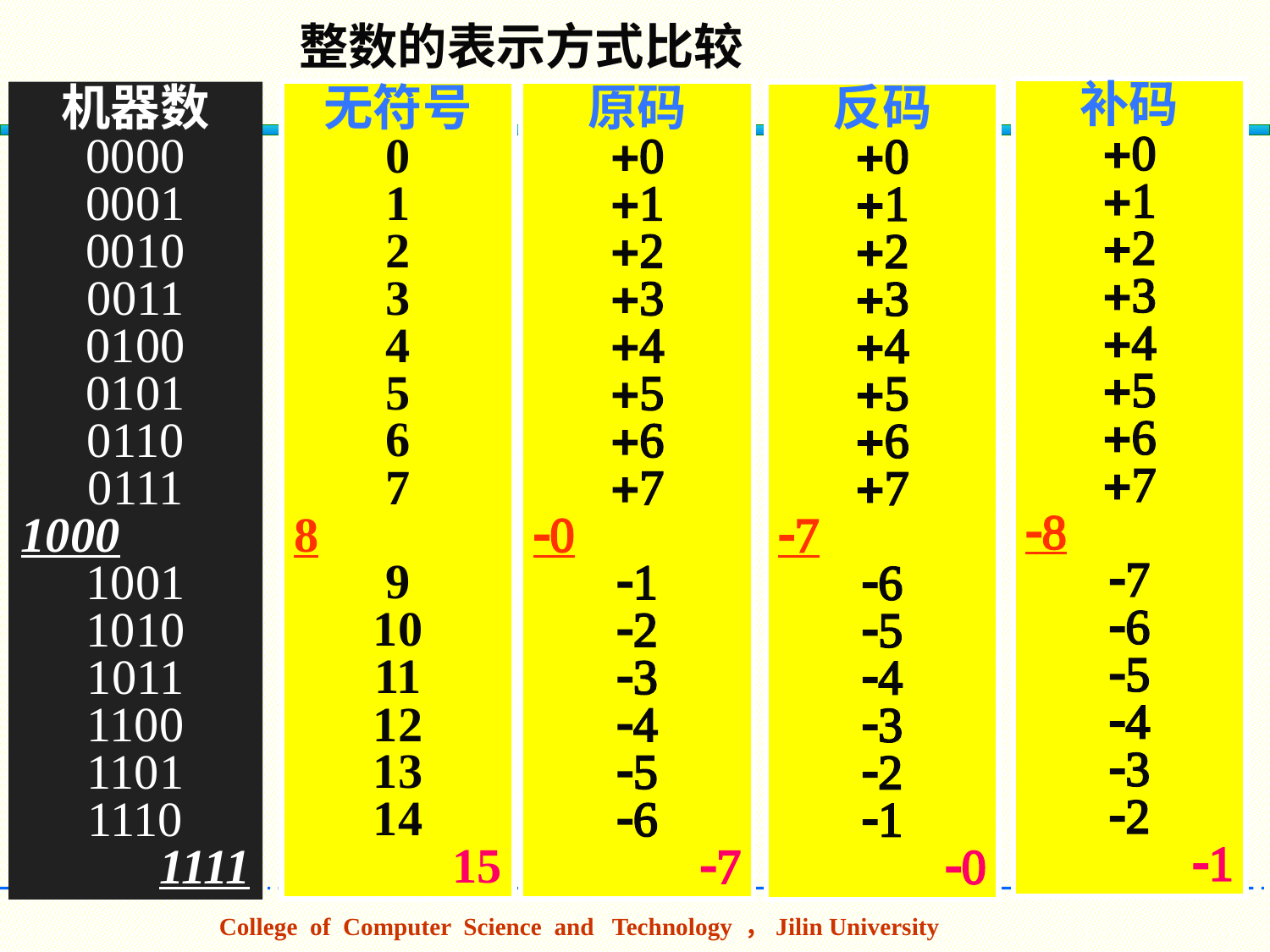

整数的表示方式比较
补码
+0
+1
+2
+3
+4
+5
+6
+7
−8
−7
−6
−5
−4
−3
−2
−1
无符号
0
1
2
3
4
5
6
7
8
9
10
11
12
13
14
15
原码
+0
+1
+2
+3
+4
+5
+6
+7
−0
−1
−2
−3
−4
−5
−6
−7
机器数
0000
0001
0010
0011
0100
0101
0110
0111
1000
1001
1010
1011
1100
1101
1110
1111
反码
+0
+1
+2
+3
+4
+5
+6
+7
−7
−6
−5
−4
−3
−2
−1
−0